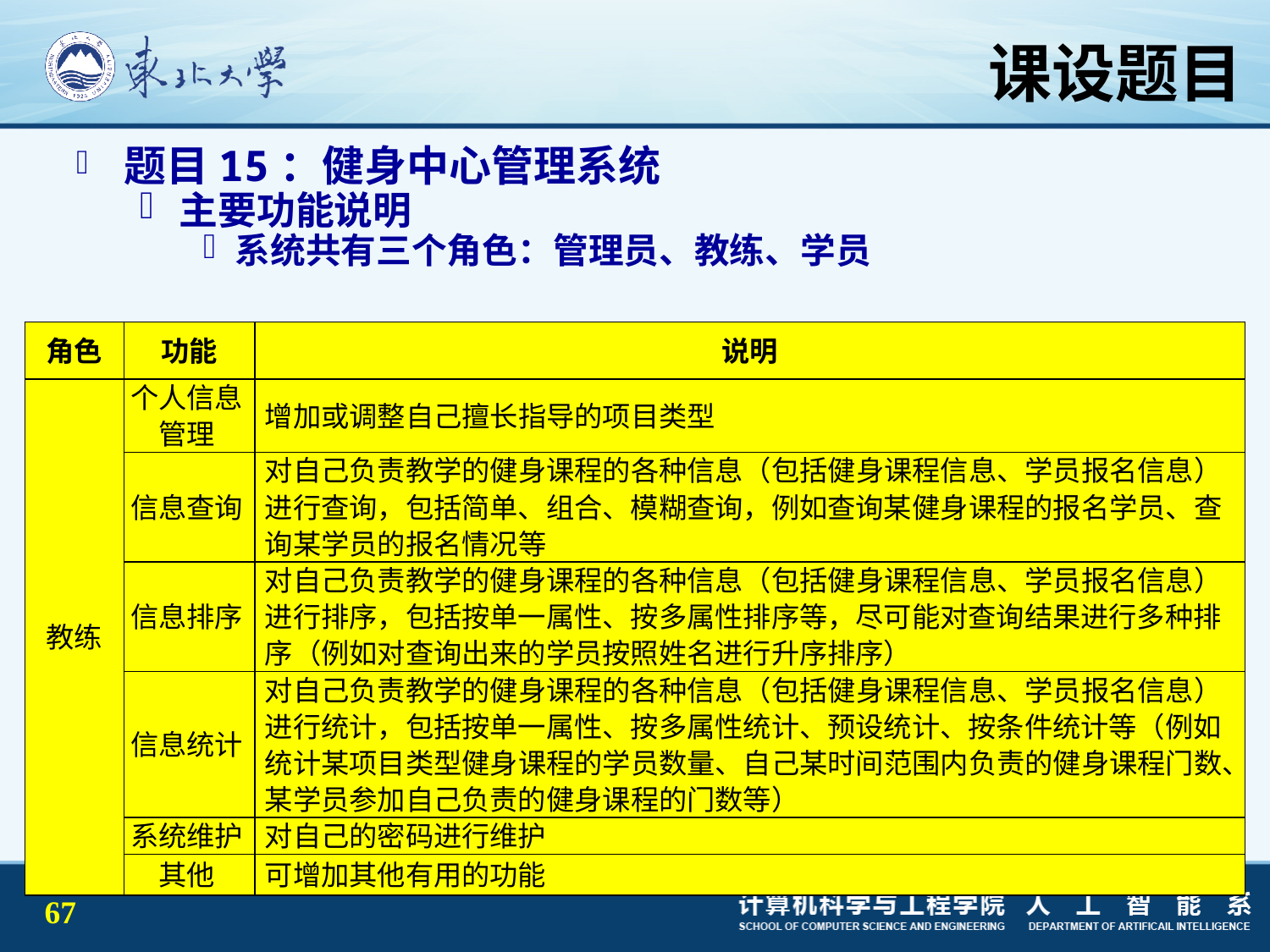

# 课设题目
题目15：健身中心管理系统
主要功能说明
系统共有三个角色：管理员、教练、学员

| 角色 | 功能 | 说明 |
| --- | --- | --- |
| 教练 | 个人信息管理 | 增加或调整自己擅长指导的项目类型 |
|  | 信息查询 | 对自己负责教学的健身课程的各种信息（包括健身课程信息、学员报名信息）进行查询，包括简单、组合、模糊查询，例如查询某健身课程的报名学员、查询某学员的报名情况等 |
|  | 信息排序 | 对自己负责教学的健身课程的各种信息（包括健身课程信息、学员报名信息）进行排序，包括按单一属性、按多属性排序等，尽可能对查询结果进行多种排序（例如对查询出来的学员按照姓名进行升序排序） |
|  | 信息统计 | 对自己负责教学的健身课程的各种信息（包括健身课程信息、学员报名信息）进行统计，包括按单一属性、按多属性统计、预设统计、按条件统计等（例如统计某项目类型健身课程的学员数量、自己某时间范围内负责的健身课程门数、某学员参加自己负责的健身课程的门数等） |
|  | 系统维护 | 对自己的密码进行维护 |
|  | 其他 | 可增加其他有用的功能 |